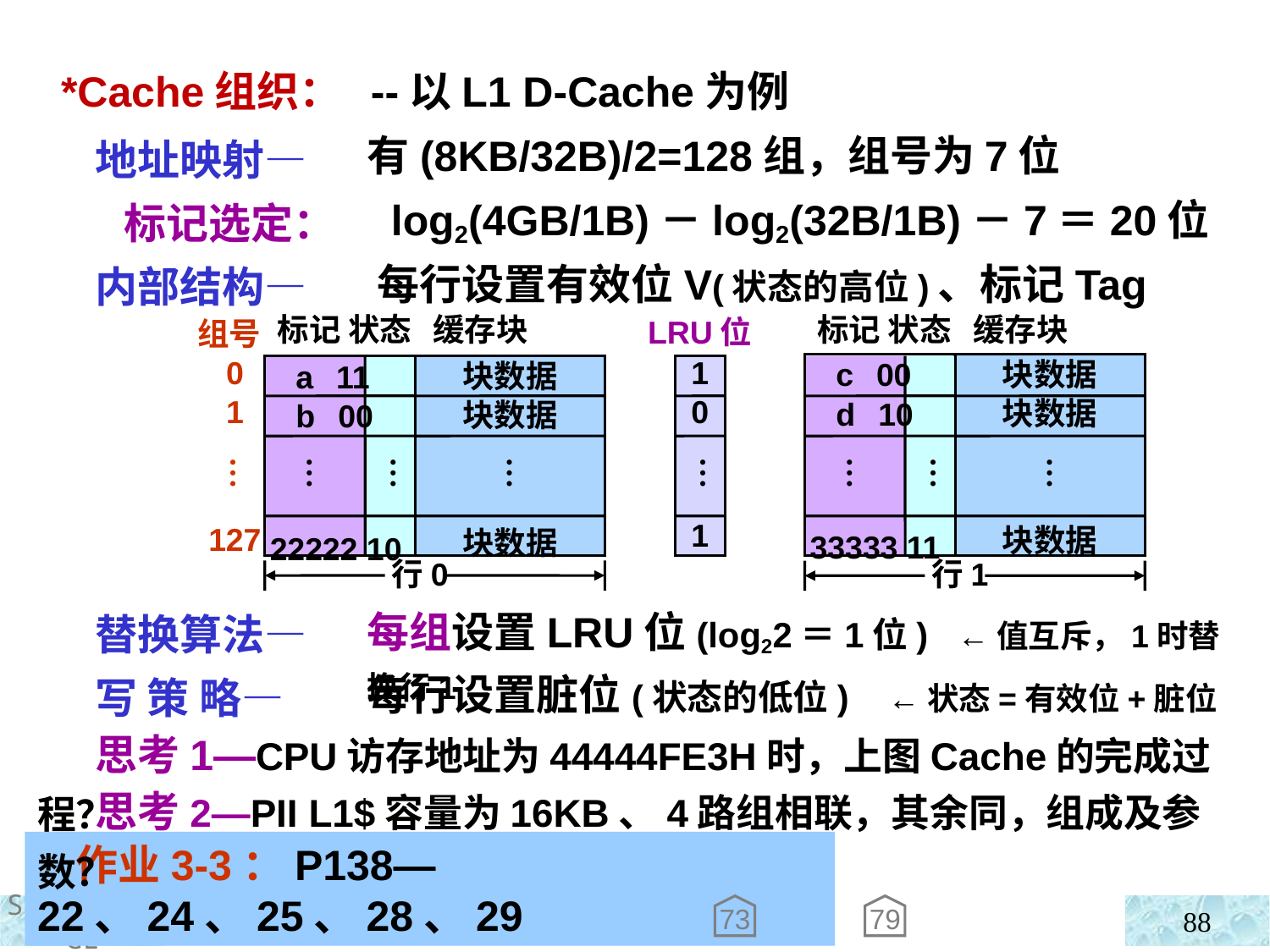

*Cache组织：  --以L1 D-Cache为例
     地址映射—
        标记选定：
     内部结构—

     替换算法—
     写 策 略—
有(8KB/32B)/2=128组，组号为7位
  log2(4GB/1B)－log2(32B/1B)－7＝20位
每行设置有效位V(状态的高位)、标记Tag
标记 状态   缓存块
标记 状态   缓存块
组号
   c   00
   d   10

33333 11
块数据
块数据

块数据
0
1

127

   a   11
   b   00

22222 10

块数据
块数据

块数据

…
…
…
…
…
…
…

行0
行1

LRU位
1
0

1

…

每组设置LRU位(log22＝1位)   ←值互斥，1时替换行1
每行设置脏位(状态的低位)    ←状态=有效位+脏位
     思考1—CPU访存地址为44444FE3H时，上图Cache的完成过程？
     思考2—PII L1$容量为16KB、4路组相联，其余同，组成及参数？
   作业3-3：P138—22、24、25、28、29
73
79
88